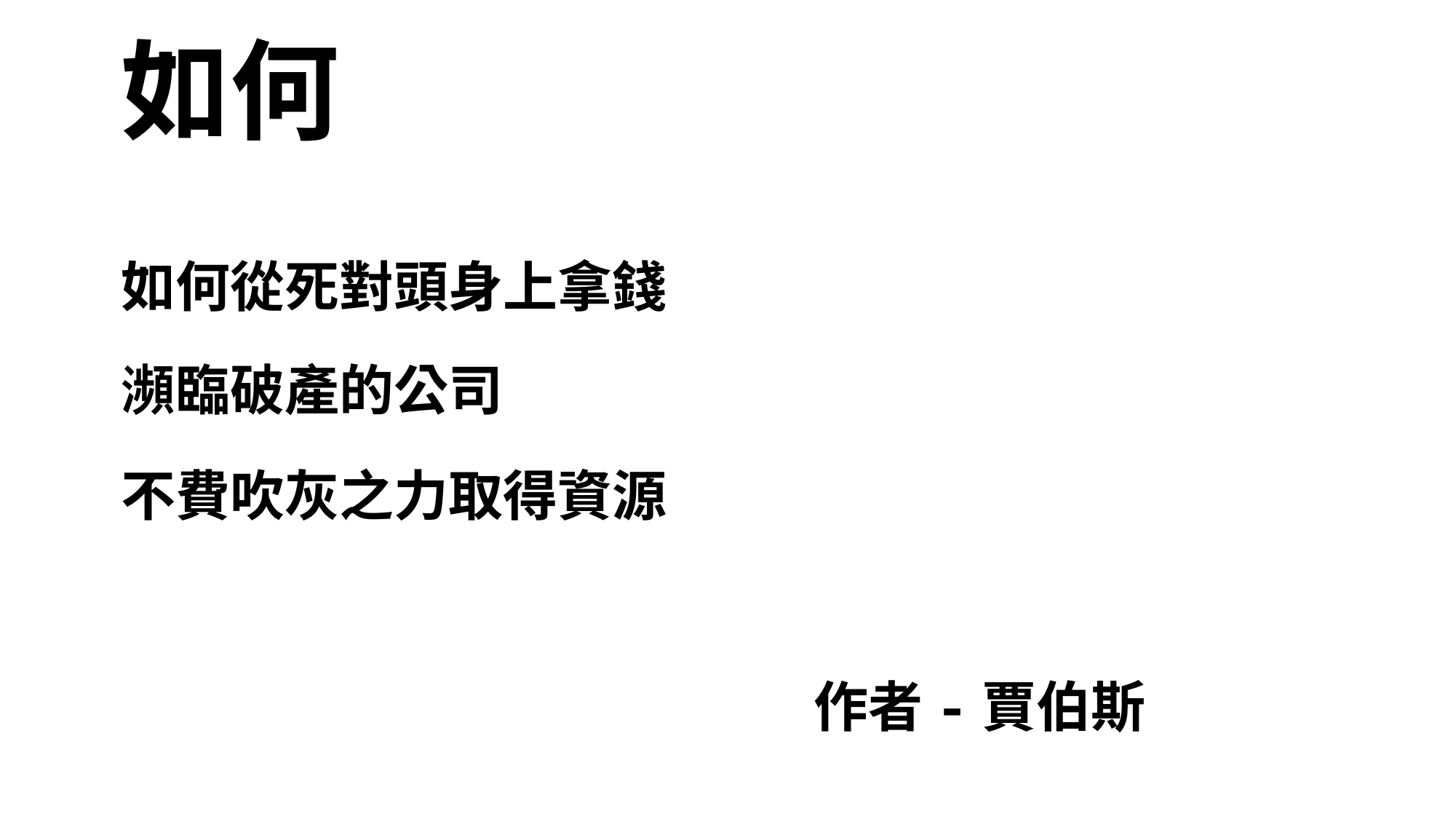

如何
如何從死對頭身上拿錢
# 瀕臨破產的公司
不費吹灰之力取得資源

作者-賈伯斯